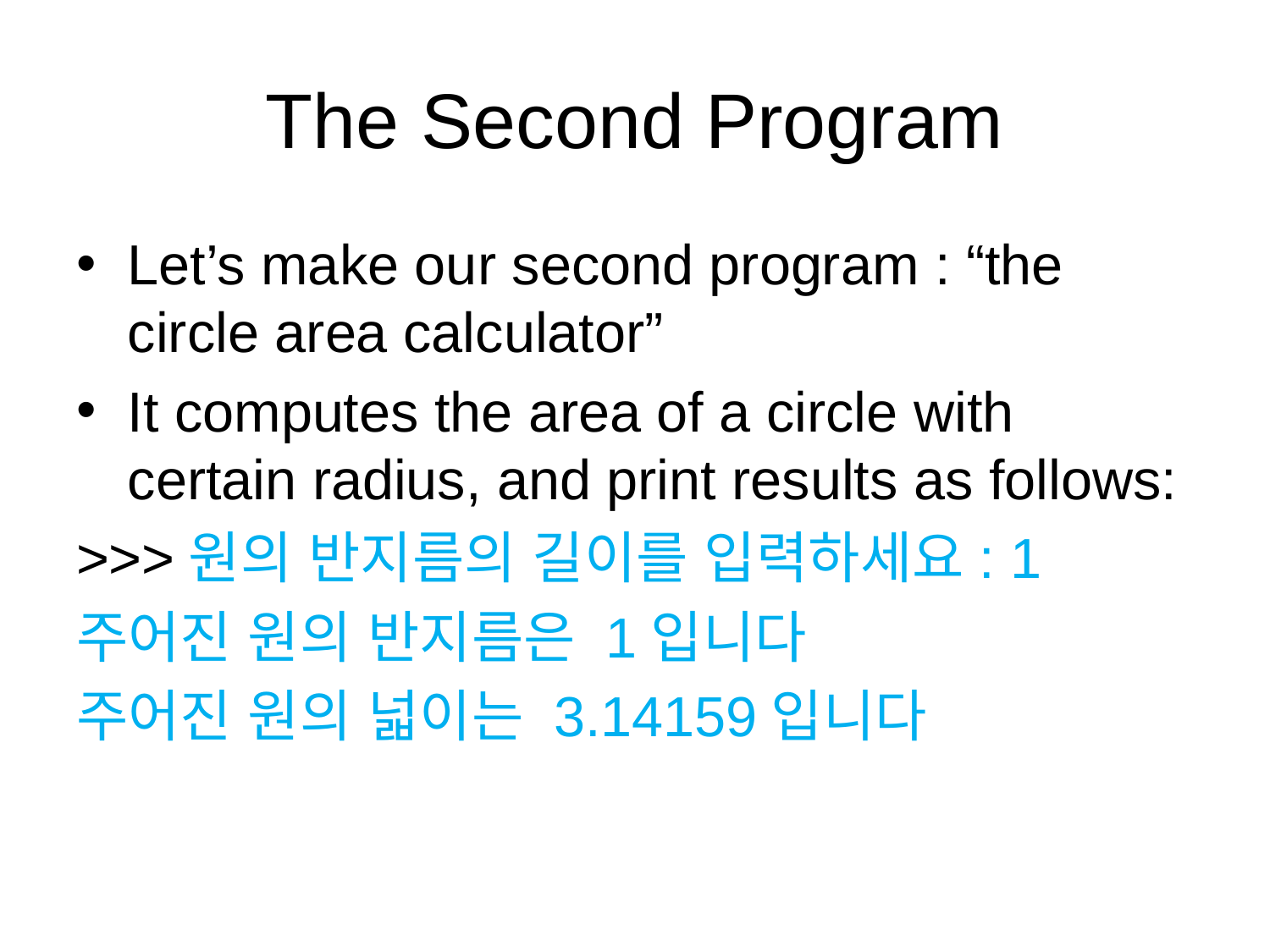

# The Second Program
Let’s make our second program : “the circle area calculator”
It computes the area of a circle with certain radius, and print results as follows:
>>>원의 반지름의 길이를 입력하세요: 1
주어진 원의 반지름은 1입니다
주어진 원의 넓이는 3.14159입니다